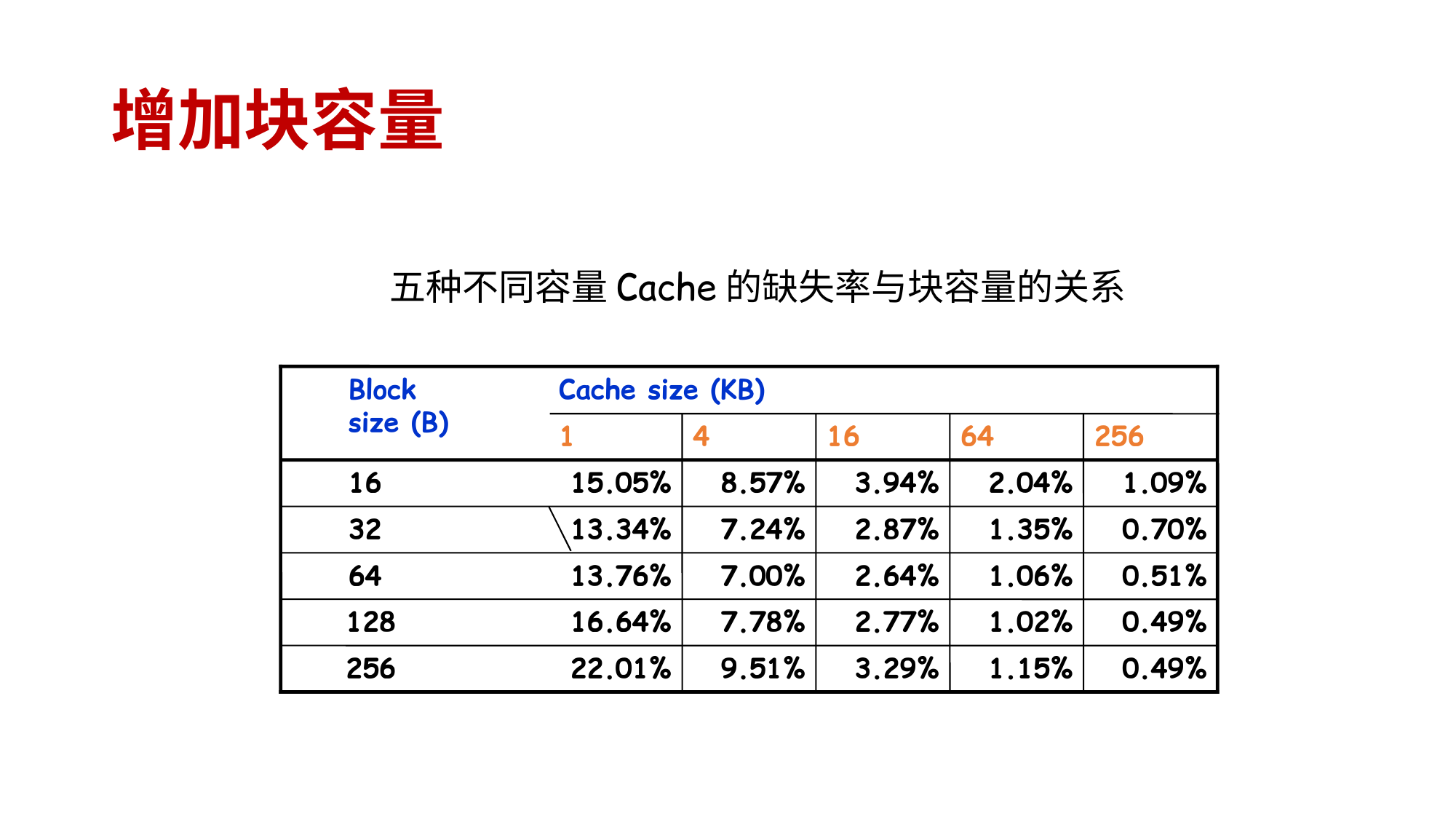

# 增加块容量
五种不同容量Cache的缺失率与块容量的关系

Block size (B)
Cache size (KB)

1
4

16

64

256

16
15.05%
8.57%
3.94%
2.04%
1.09%

32
13.34%
7.24%
2.87%
1.35%
0.70%

64
13.76%
7.00%
2.64%
1.06%
0.51%

128
16.64%
7.78%
2.77%
1.02%
0.49%

256
22.01%
9.51%
3.29%
1.15%
0.49%